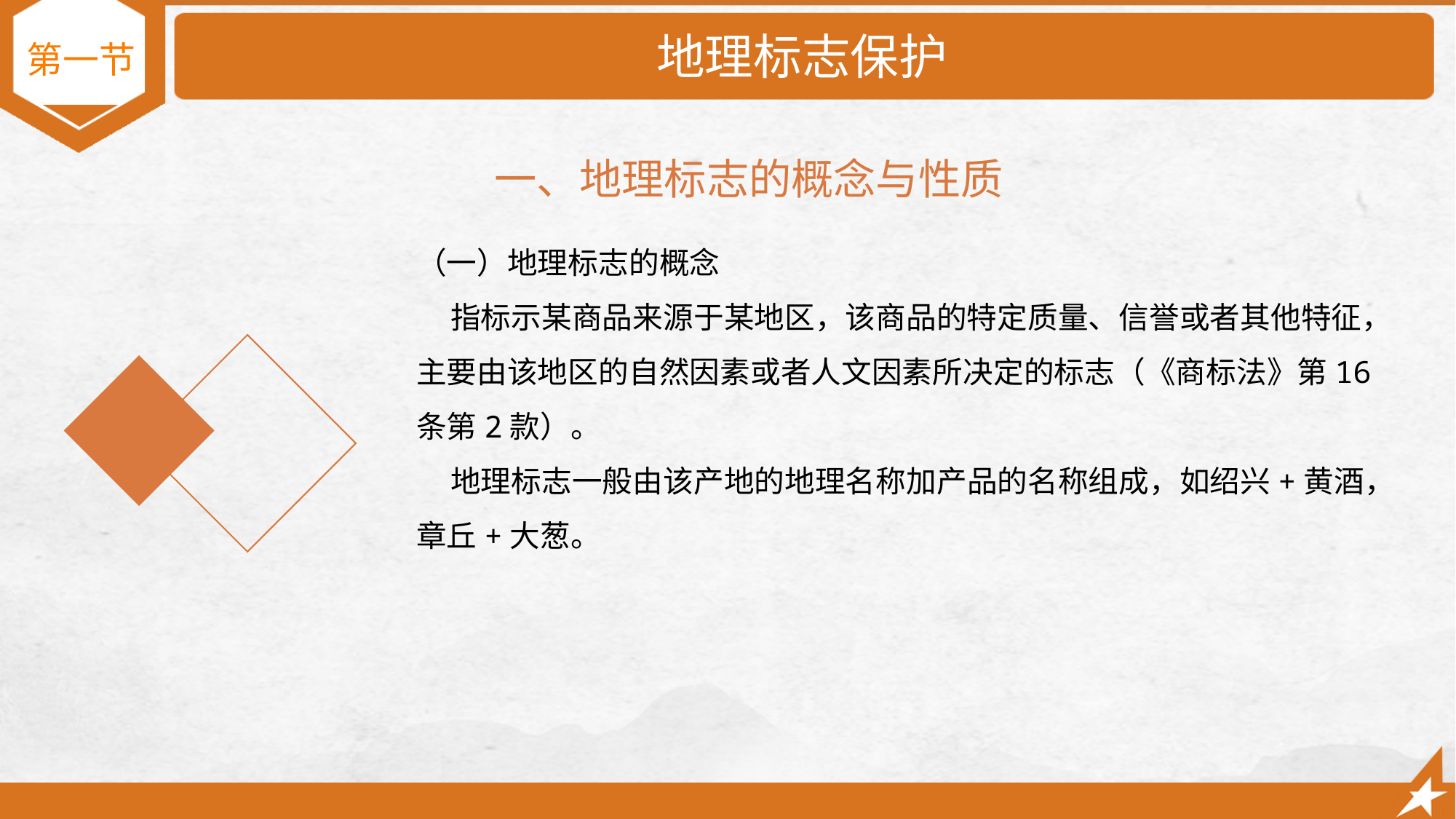

# 地理标志保护
第一节
一、地理标志的概念与性质
（一）地理标志的概念
    指标示某商品来源于某地区，该商品的特定质量、信誉或者其他特征，主要由该地区的自然因素或者人文因素所决定的标志（《商标法》第16条第2款）。
    地理标志一般由该产地的地理名称加产品的名称组成，如绍兴+黄酒，章丘+大葱。